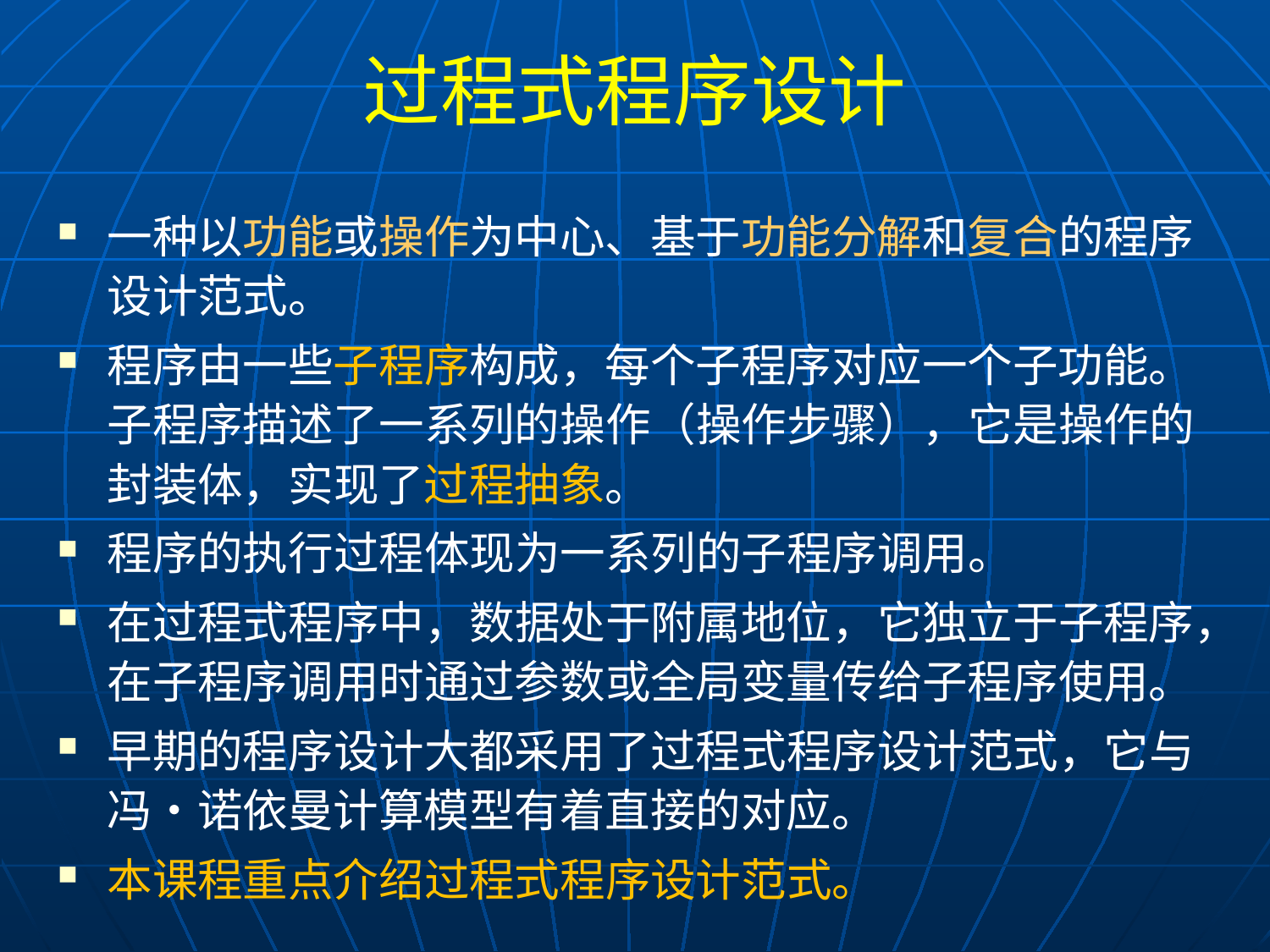

# 过程式程序设计
一种以功能或操作为中心、基于功能分解和复合的程序设计范式。
程序由一些子程序构成，每个子程序对应一个子功能。子程序描述了一系列的操作（操作步骤），它是操作的封装体，实现了过程抽象。
程序的执行过程体现为一系列的子程序调用。
在过程式程序中，数据处于附属地位，它独立于子程序，在子程序调用时通过参数或全局变量传给子程序使用。
早期的程序设计大都采用了过程式程序设计范式，它与冯•诺依曼计算模型有着直接的对应。
本课程重点介绍过程式程序设计范式。